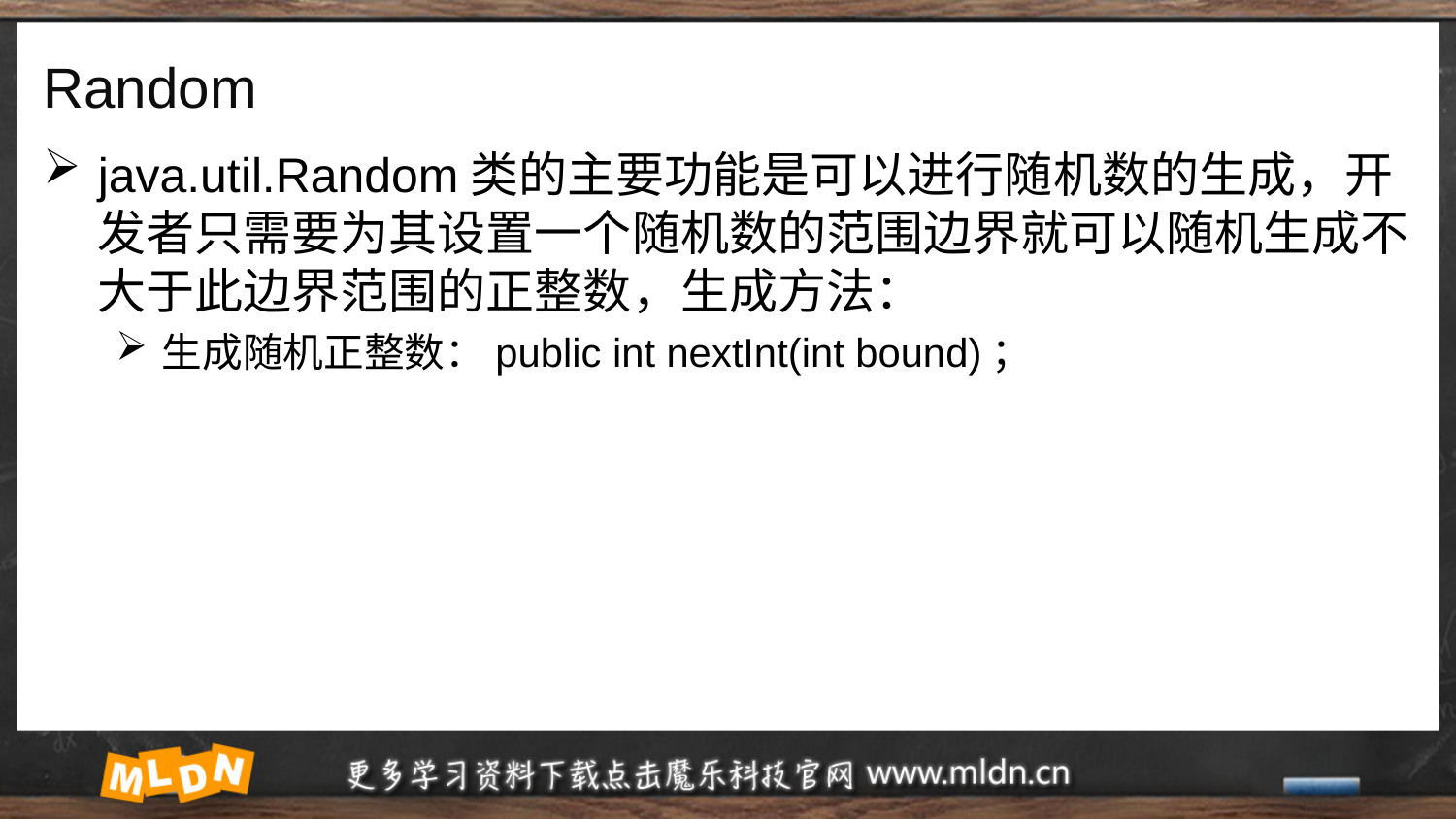

# Random
java.util.Random类的主要功能是可以进行随机数的生成，开发者只需要为其设置一个随机数的范围边界就可以随机生成不大于此边界范围的正整数，生成方法：
生成随机正整数：public int nextInt​(int bound)；